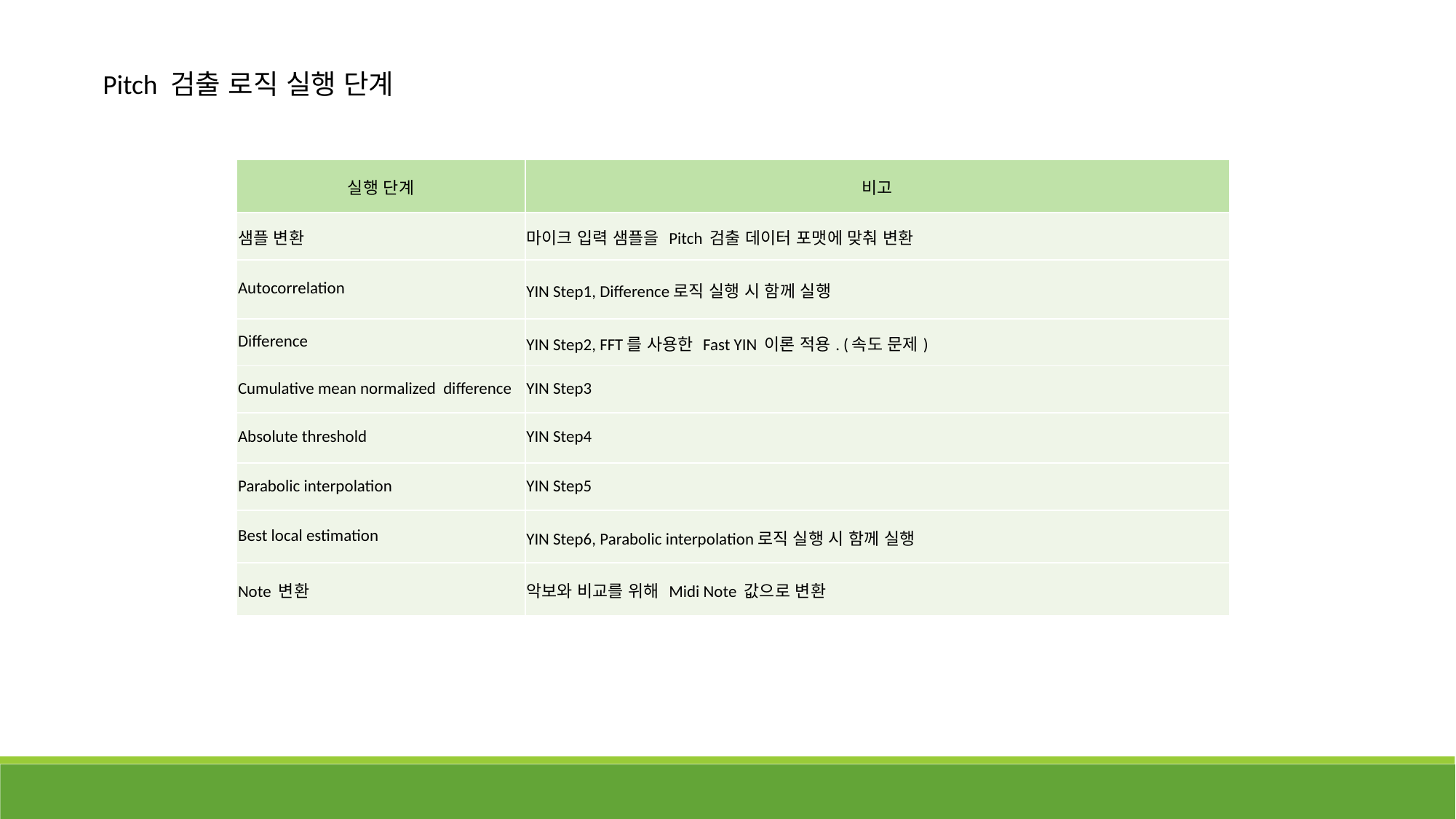

Pitch 검출 로직 실행 단계
| 실행 단계 | 비고 |
| --- | --- |
| 샘플 변환 | 마이크 입력 샘플을 Pitch 검출 데이터 포맷에 맞춰 변환 |
| Autocorrelation | YIN Step1, Difference로직 실행 시 함께 실행 |
| Difference | YIN Step2, FFT를 사용한 Fast YIN 이론 적용. (속도 문제) |
| Cumulative mean normalized difference | YIN Step3 |
| Absolute threshold | YIN Step4 |
| Parabolic interpolation | YIN Step5 |
| Best local estimation | YIN Step6, Parabolic interpolation로직 실행 시 함께 실행 |
| Note 변환 | 악보와 비교를 위해 Midi Note 값으로 변환 |